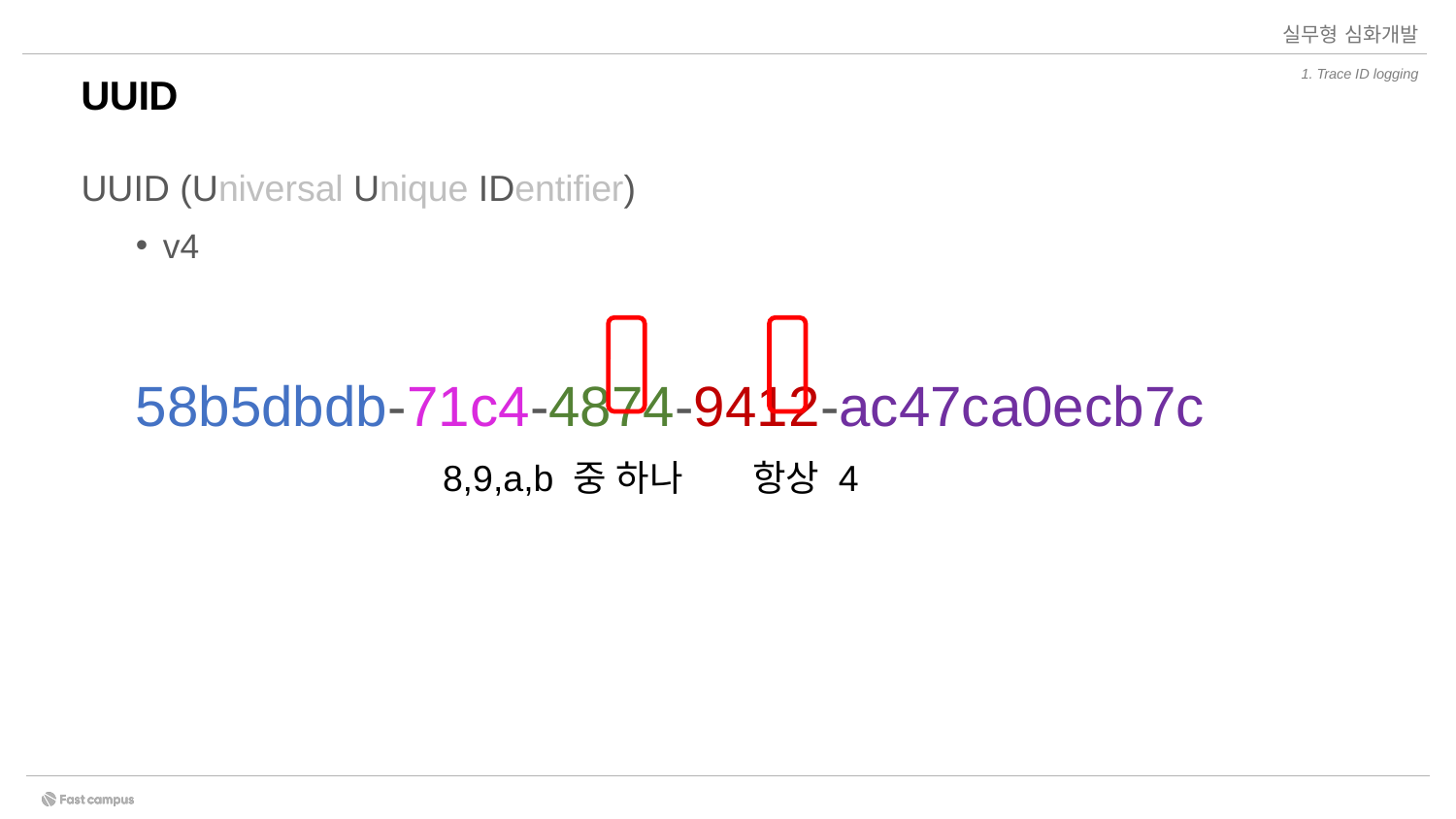

실무형 심화개발
1. Trace ID logging
# UUID
1.
Trace ID Logging
UUID (Universal Unique IDentifier)
v4

58b5dbdb-71c4-4874-9412-ac47ca0ecb7c

8,9,a,b 중 하나
항상 4